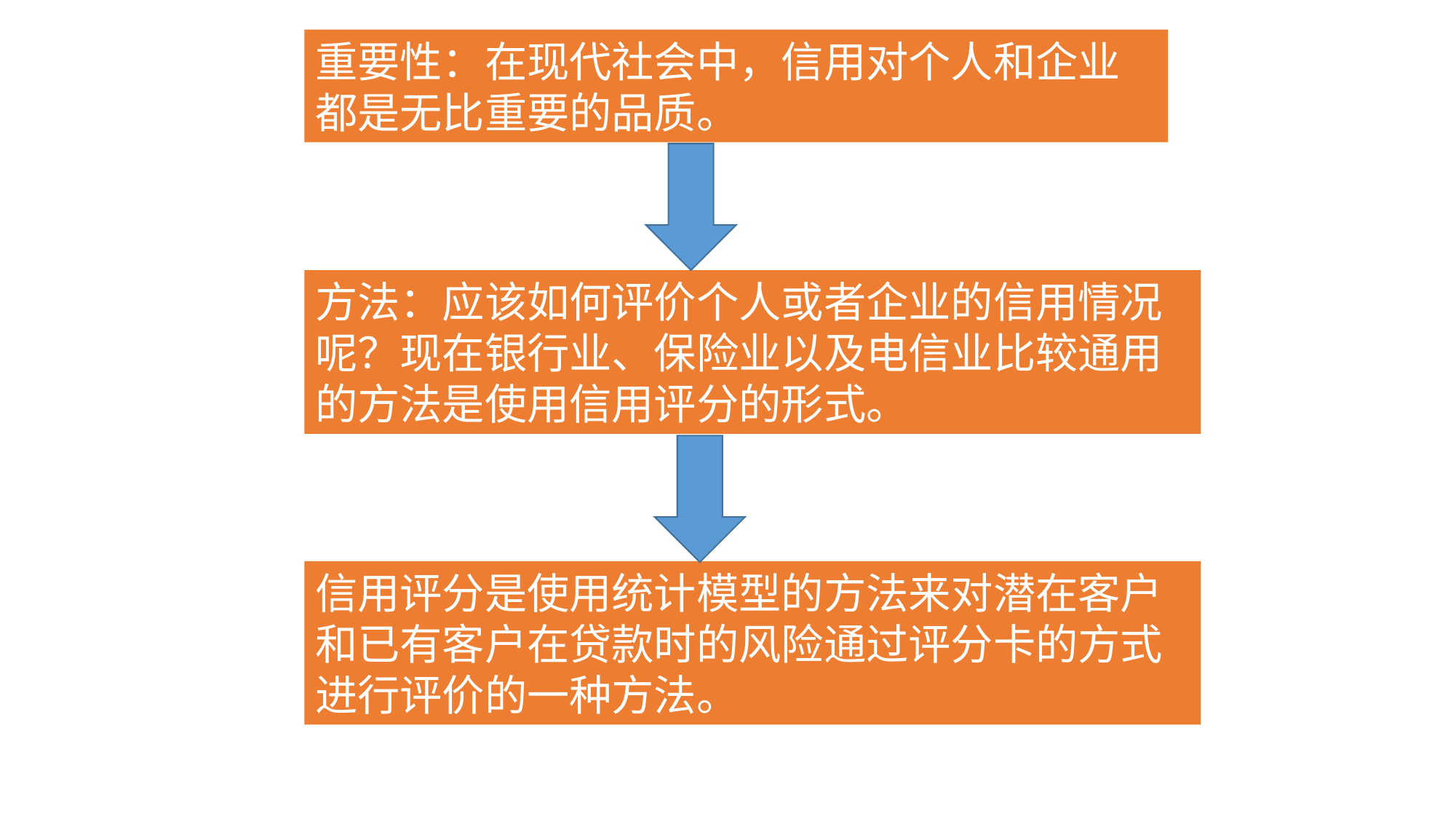

重要性：在现代社会中，信用对个人和企业都是无比重要的品质。
方法：应该如何评价个人或者企业的信用情况呢？现在银行业、保险业以及电信业比较通用的方法是使用信用评分的形式。
信用评分是使用统计模型的方法来对潜在客户和已有客户在贷款时的风险通过评分卡的方式进行评价的一种方法。